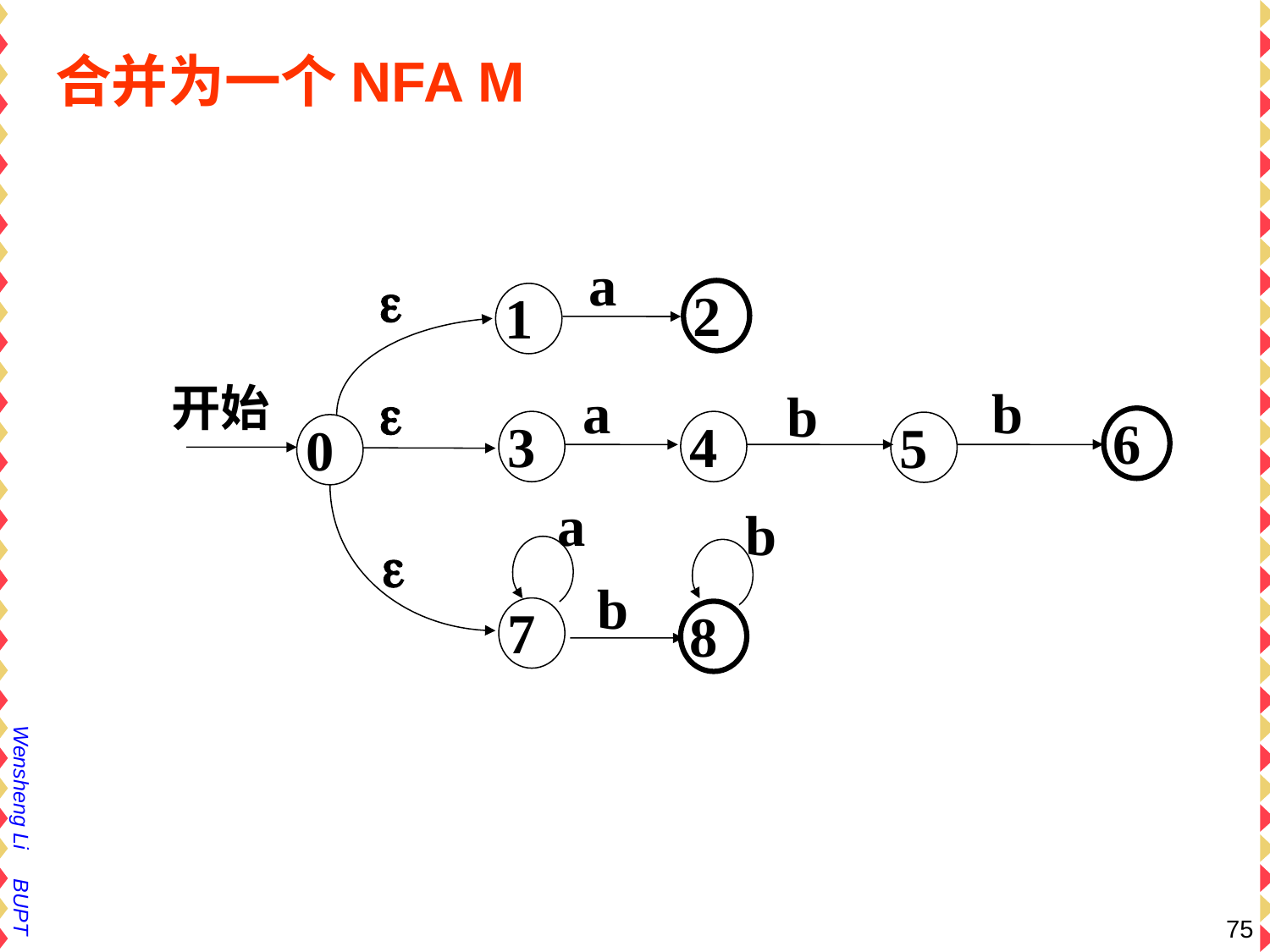

# 合并为一个NFA M
a
2

1

a
b
b
6

3

4

5

a
b

b
7

8

ε

开始
ε
0

ε
75